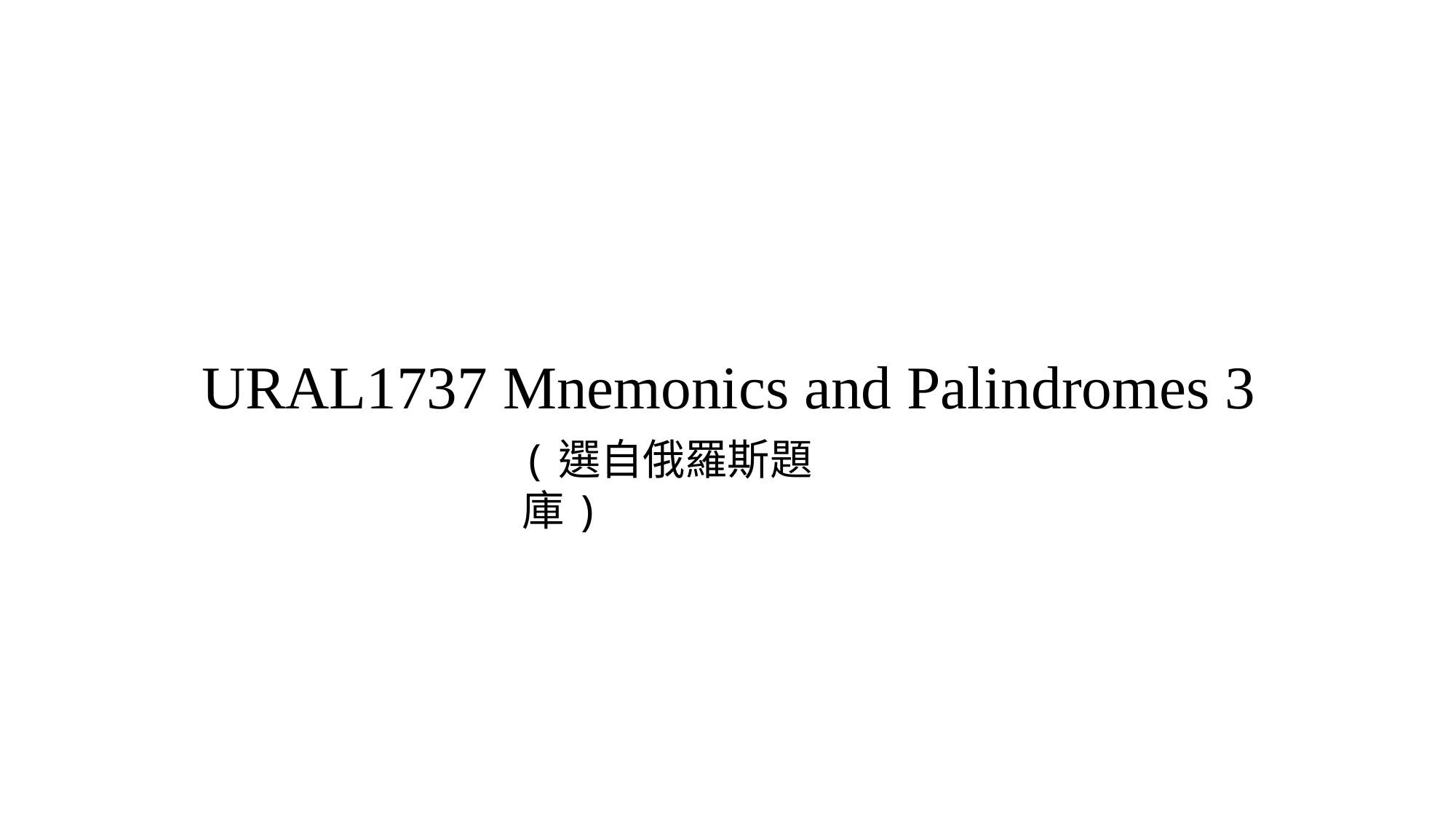

# URAL1737 Mnemonics and Palindromes 3
(選自俄羅斯題庫)